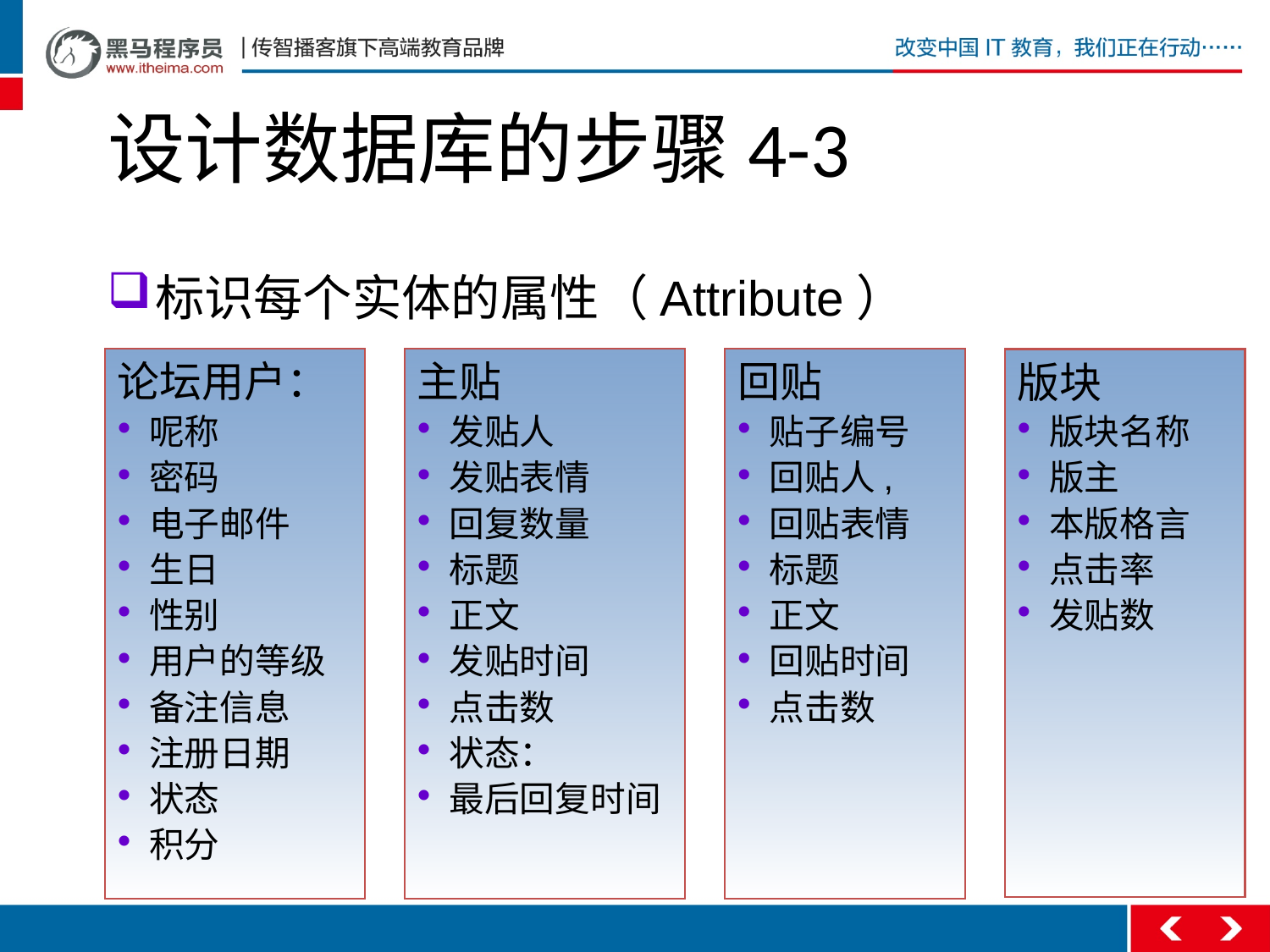

# 设计数据库的步骤4-3
标识每个实体的属性（Attribute）
论坛用户：
呢称
密码
电子邮件
生日
性别
用户的等级
备注信息
注册日期
状态
积分
主贴
发贴人
发贴表情
回复数量
标题
正文
发贴时间
点击数
状态：
最后回复时间
回贴
贴子编号
回贴人,
回贴表情
标题
正文
回贴时间
点击数
版块
版块名称
版主
本版格言
点击率
发贴数